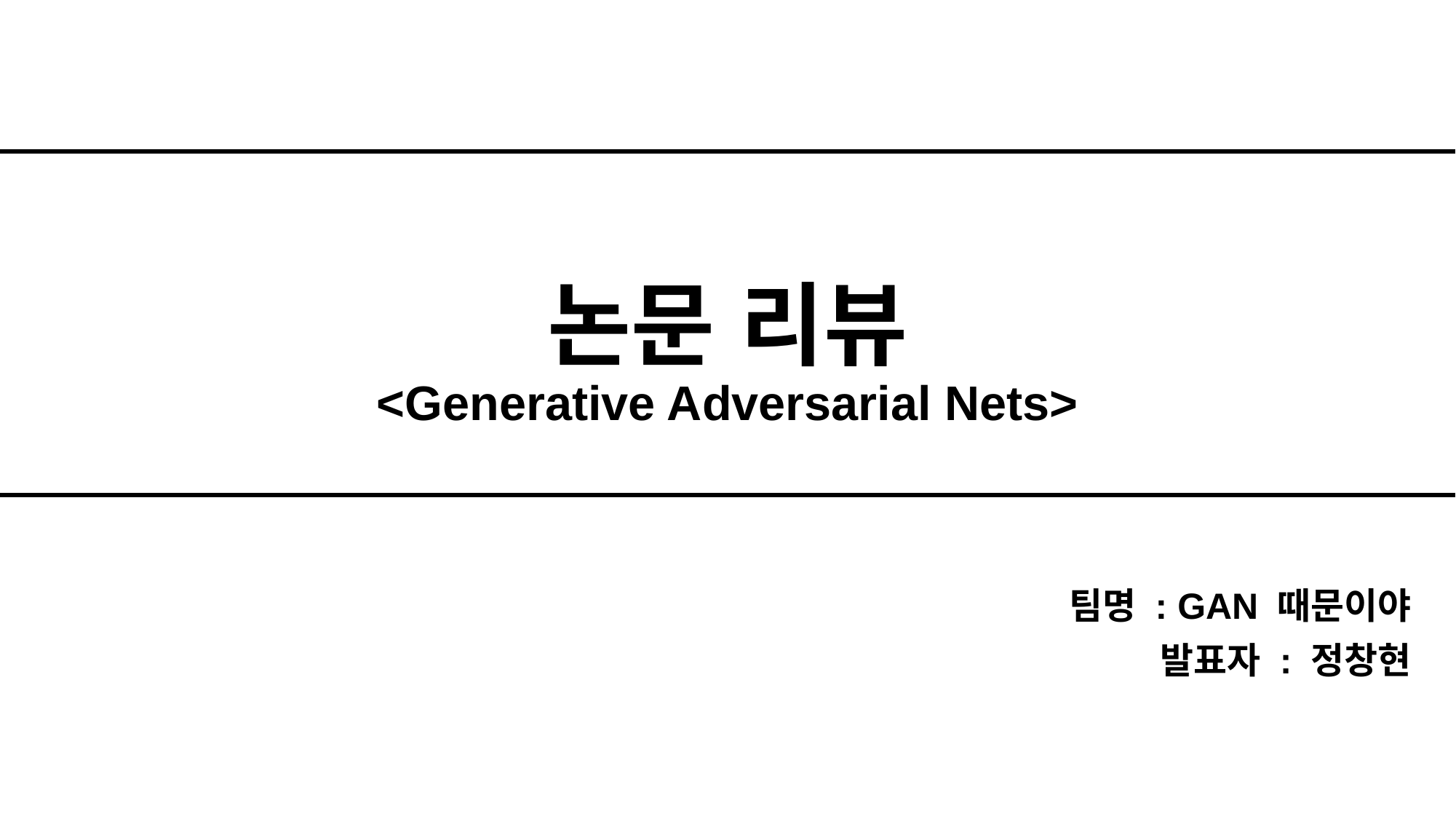

# 논문 리뷰 <Generative Adversarial Nets>
팀명 : GAN 때문이야
발표자 : 정창현